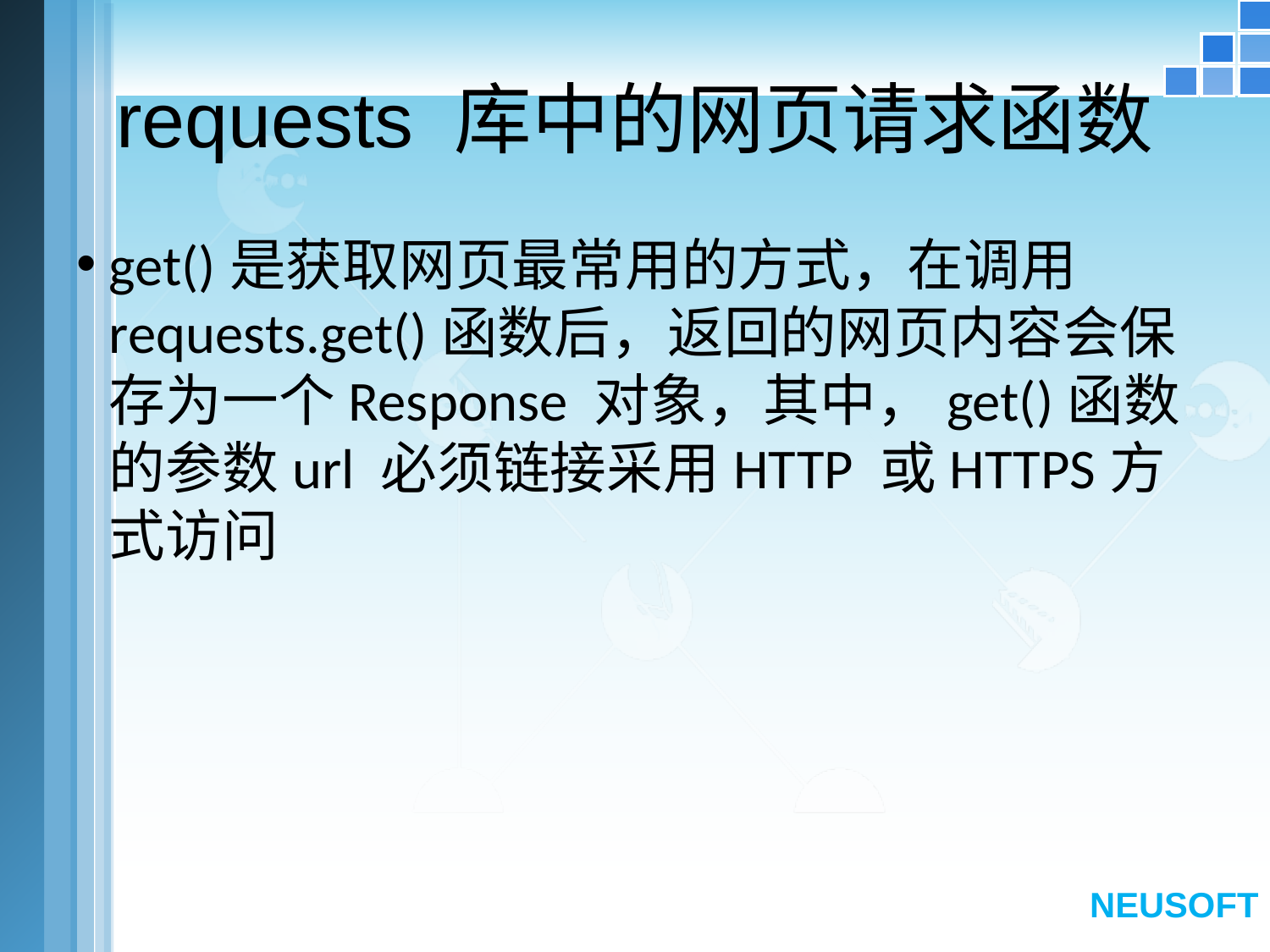

# requests 库中的网页请求函数
get()是获取网页最常用的方式，在调用requests.get()函数后，返回的网页内容会保存为一个Response 对象，其中，get()函数的参数url 必须链接采用HTTP 或HTTPS方式访问